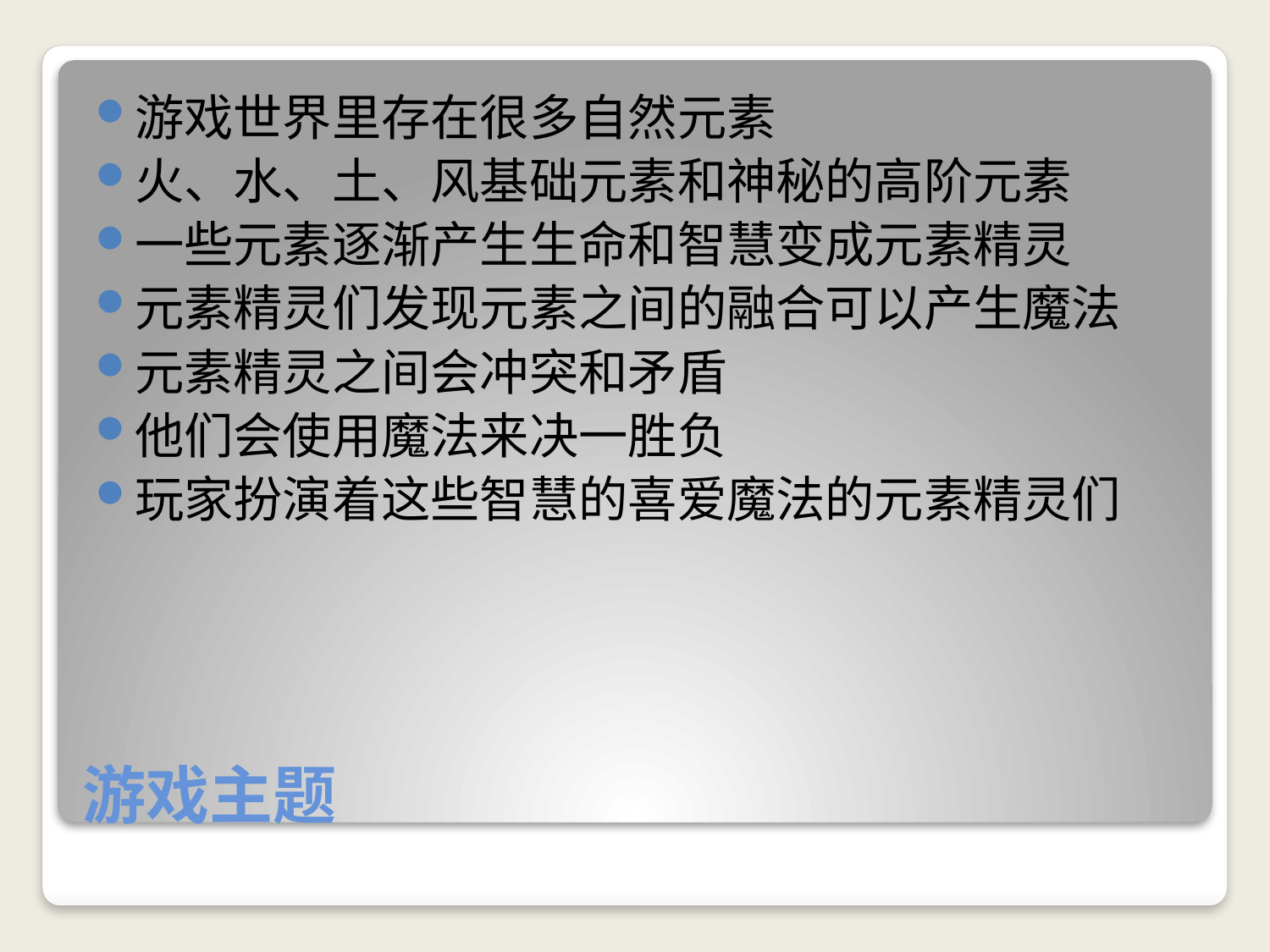

游戏世界里存在很多自然元素
火、水、土、风基础元素和神秘的高阶元素
一些元素逐渐产生生命和智慧变成元素精灵
元素精灵们发现元素之间的融合可以产生魔法
元素精灵之间会冲突和矛盾
他们会使用魔法来决一胜负
玩家扮演着这些智慧的喜爱魔法的元素精灵们

# 游戏主题